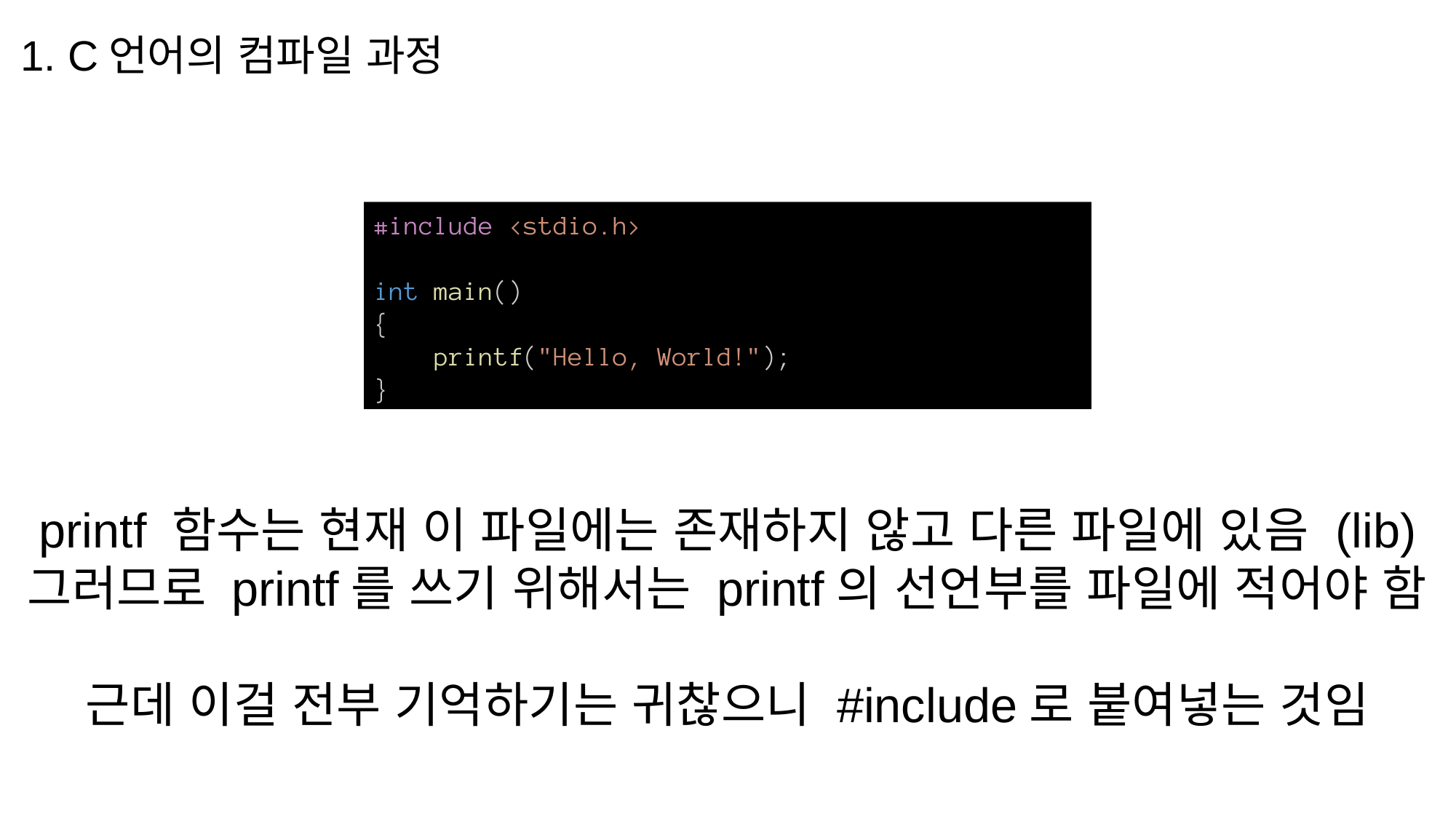

1. C언어의 컴파일 과정
#include <stdio.h>
int main()
{
    printf("Hello, World!");
}
printf 함수는 현재 이 파일에는 존재하지 않고 다른 파일에 있음 (lib)
그러므로 printf를 쓰기 위해서는 printf의 선언부를 파일에 적어야 함

근데 이걸 전부 기억하기는 귀찮으니 #include로 붙여넣는 것임